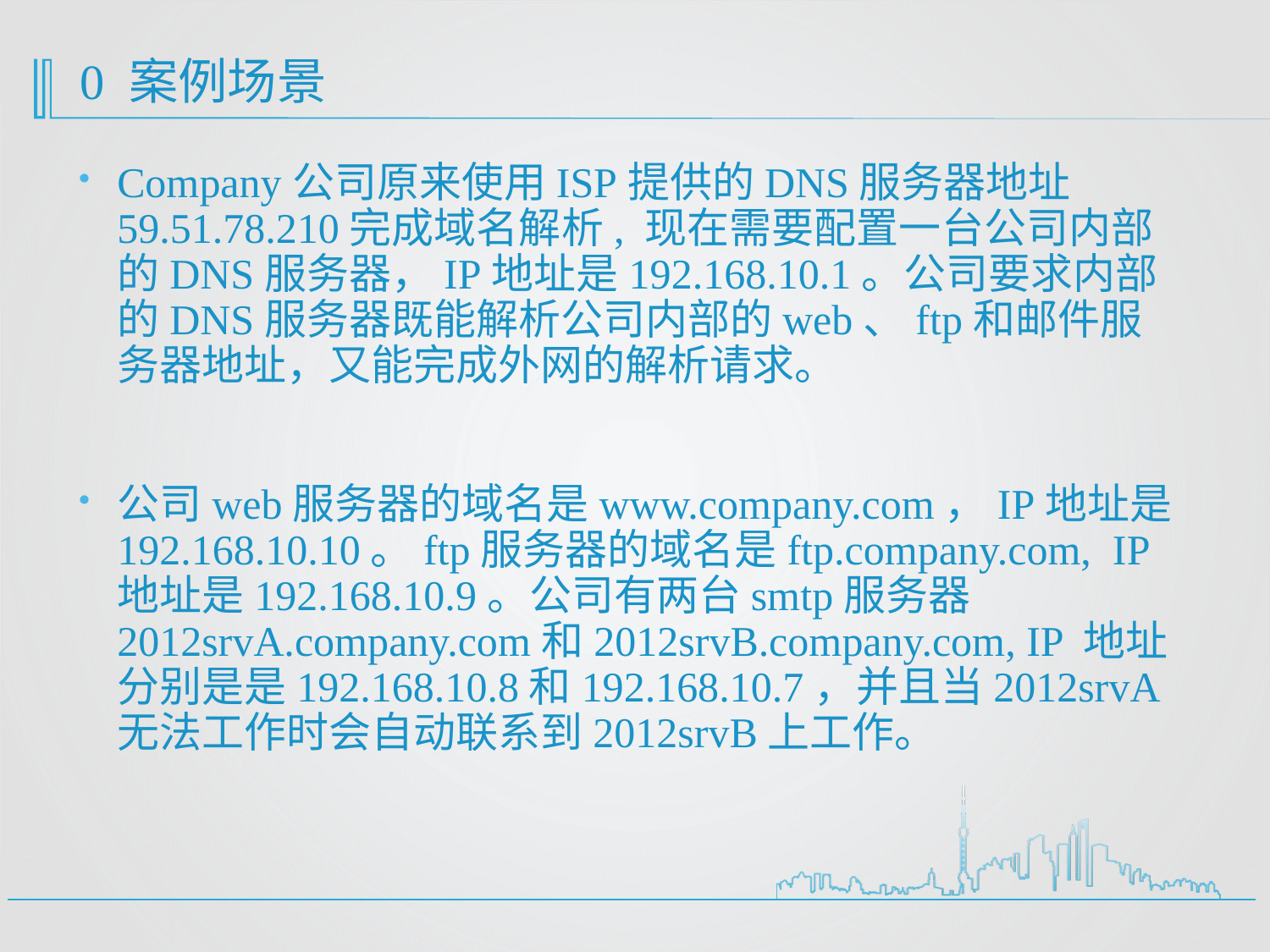

# 0 案例场景
Company公司原来使用ISP提供的DNS服务器地址59.51.78.210完成域名解析, 现在需要配置一台公司内部的DNS服务器，IP地址是192.168.10.1。公司要求内部的DNS服务器既能解析公司内部的web、ftp和邮件服务器地址，又能完成外网的解析请求。

公司web服务器的域名是www.company.com，IP地址是192.168.10.10。ftp服务器的域名是ftp.company.com,  IP地址是192.168.10.9。公司有两台smtp服务器2012srvA.company.com和2012srvB.company.com, IP 地址分别是是192.168.10.8和192.168.10.7，并且当2012srvA无法工作时会自动联系到2012srvB上工作。